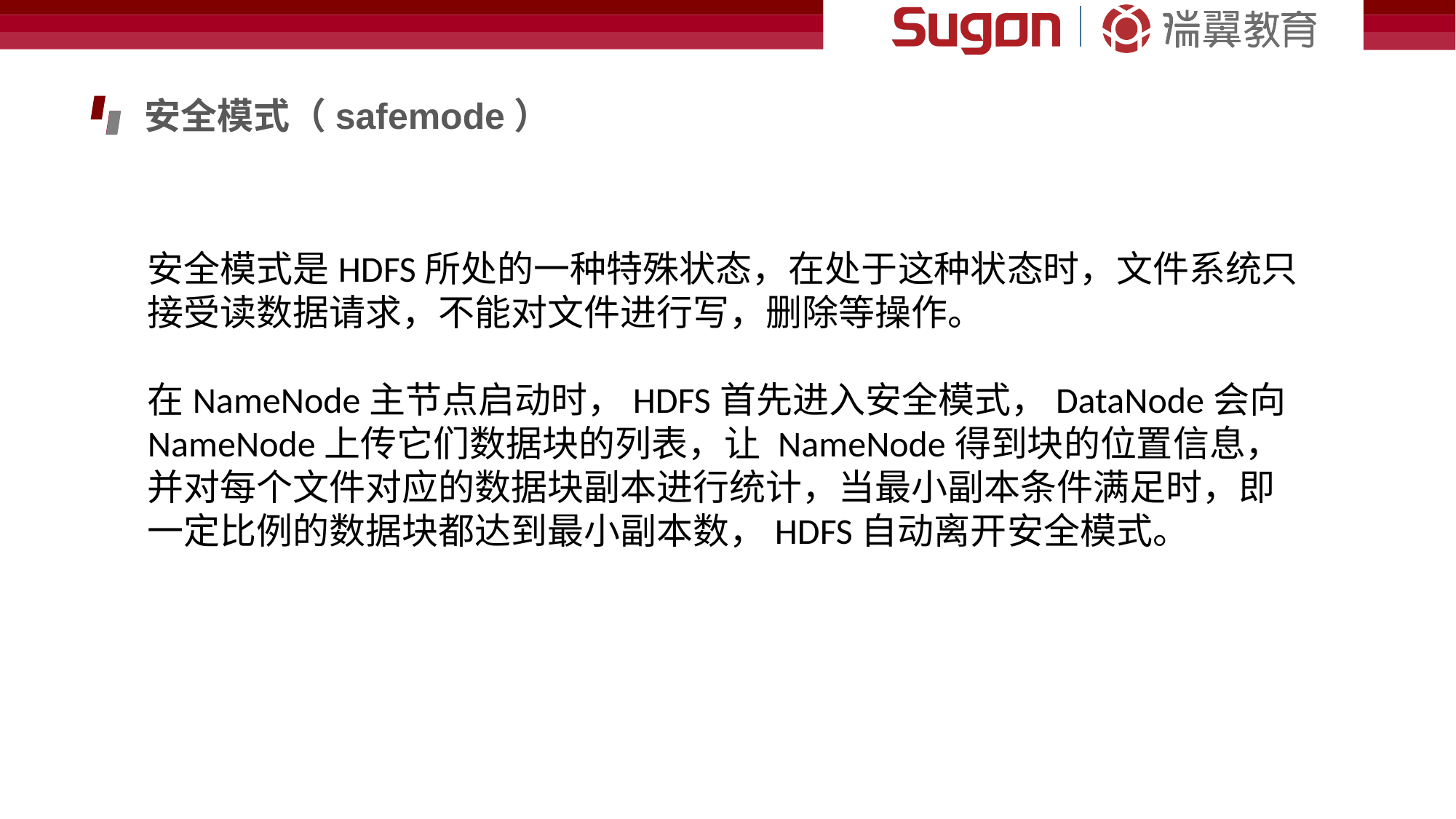

安全模式（safemode）

安全模式是HDFS所处的一种特殊状态，在处于这种状态时，文件系统只接受读数据请求，不能对文件进行写，删除等操作。

在NameNode主节点启动时，HDFS首先进入安全模式，DataNode会向NameNode上传它们数据块的列表，让 NameNode得到块的位置信息，并对每个文件对应的数据块副本进行统计，当最小副本条件满足时，即一定比例的数据块都达到最小副本数，HDFS自动离开安全模式。